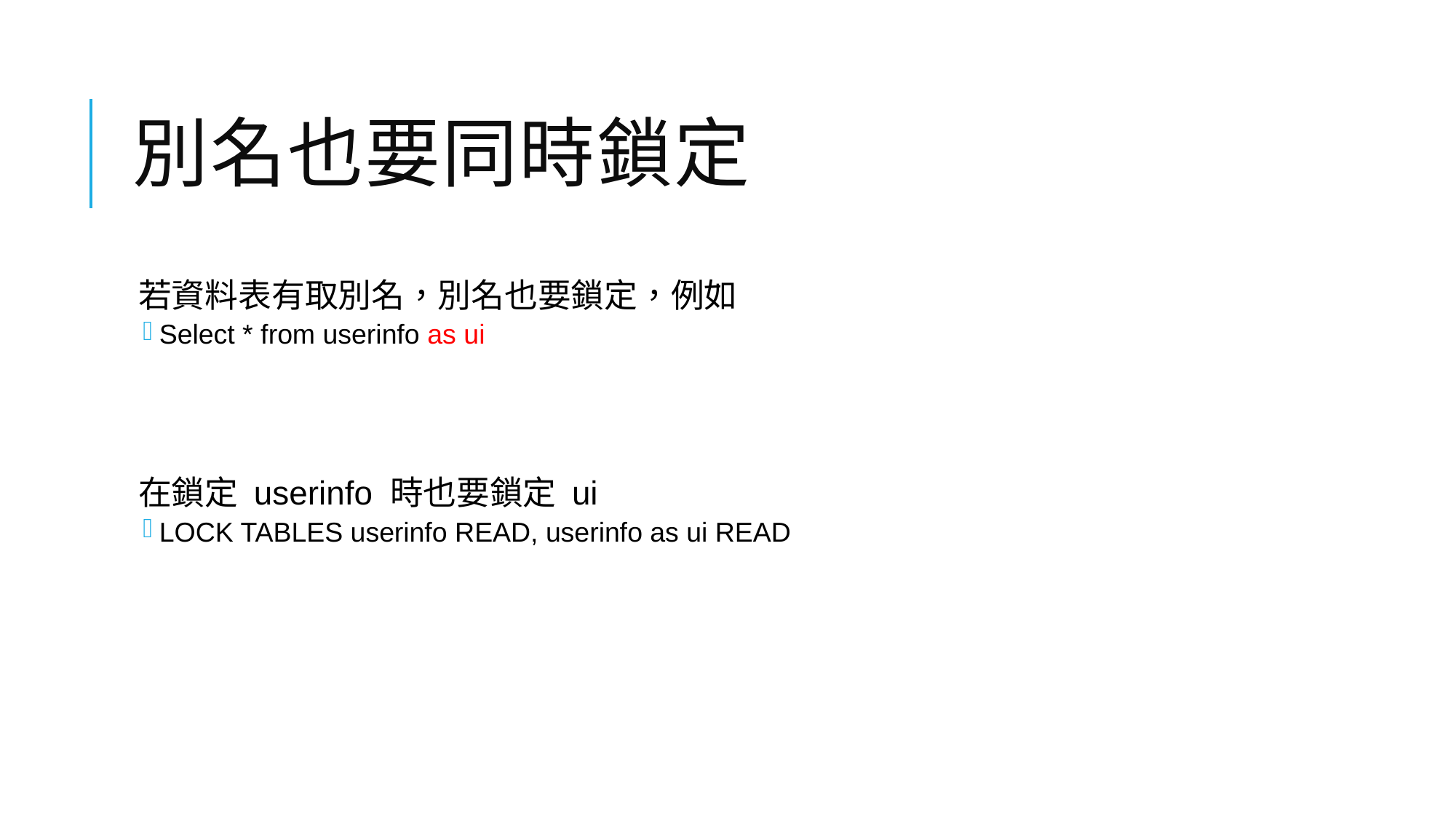

# 別名也要同時鎖定
若資料表有取別名，別名也要鎖定，例如
Select * from userinfo as ui

在鎖定 userinfo 時也要鎖定 ui
LOCK TABLES userinfo READ, userinfo as ui READ